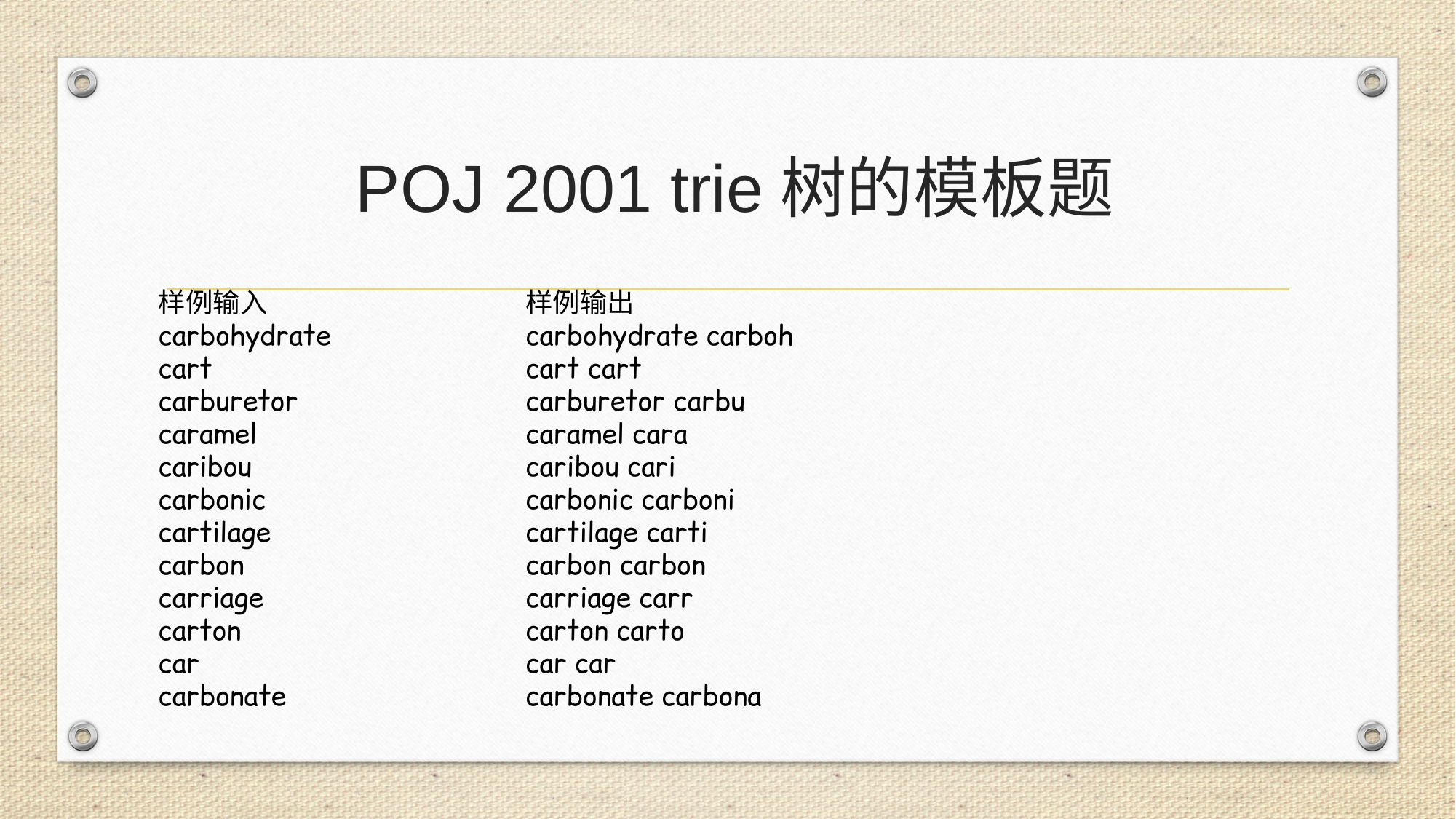

# POJ 2001 trie树的模板题
样例输入 
carbohydrate 
cart 
carburetor 
caramel 
caribou 
carbonic 
cartilage 
carbon 
carriage 
carton 
car 
carbonate
样例输出 
carbohydrate carboh 
cart cart 
carburetor carbu 
caramel cara 
caribou cari 
carbonic carboni 
cartilage carti 
carbon carbon 
carriage carr 
carton carto 
car car 
carbonate carbona